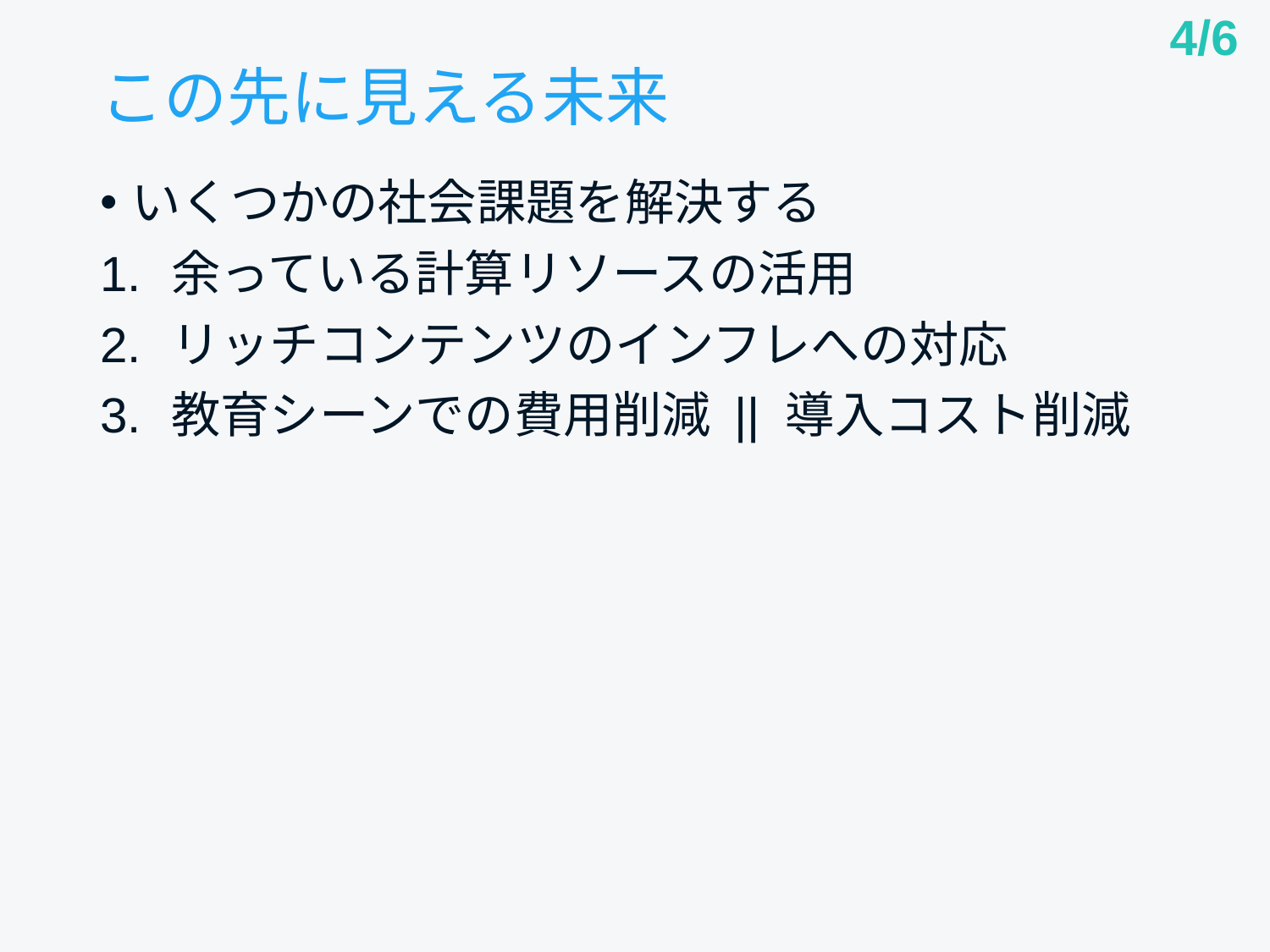

4/6
# この先に見える未来
いくつかの社会課題を解決する
余っている計算リソースの活用
リッチコンテンツのインフレへの対応
教育シーンでの費用削減 || 導入コスト削減